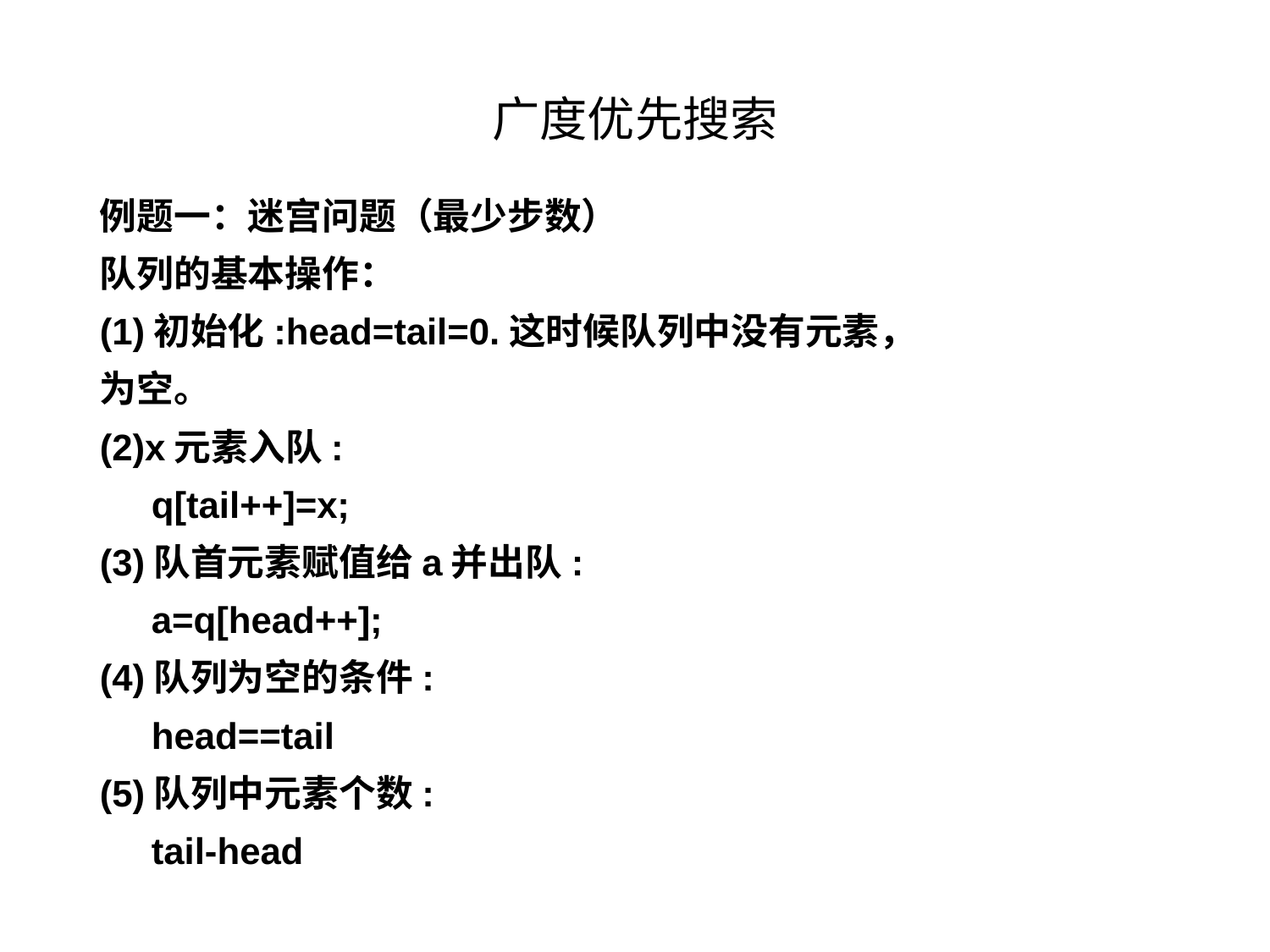

# 广度优先搜索
例题一：迷宫问题（最少步数）
队列的基本操作：
(1)初始化:head=tail=0.这时候队列中没有元素，为空。
(2)x元素入队:
     q[tail++]=x;
(3)队首元素赋值给a并出队:
     a=q[head++];
(4)队列为空的条件:
     head==tail
(5)队列中元素个数:
     tail-head